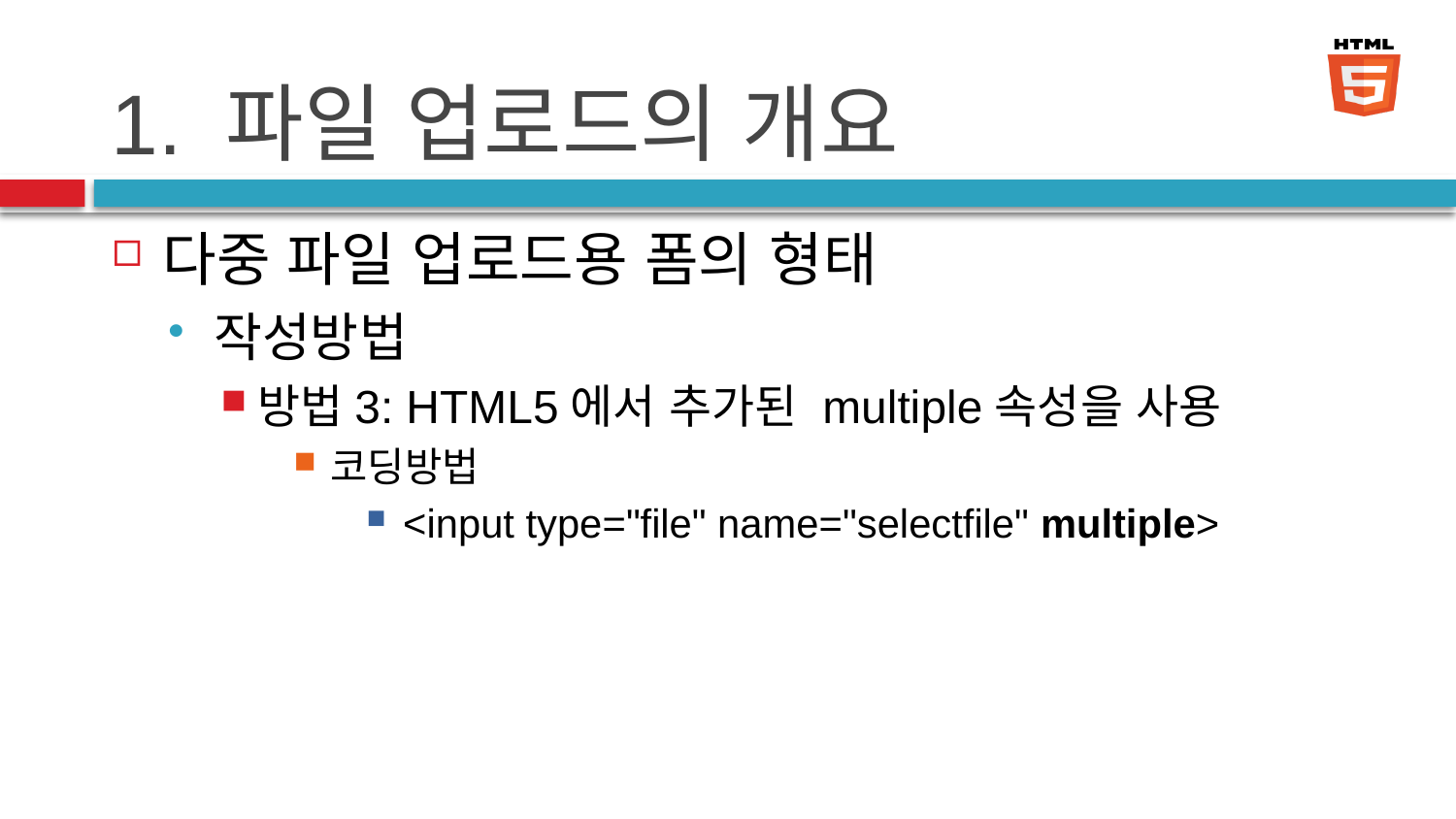

# 1. 파일 업로드의 개요
다중 파일 업로드용 폼의 형태
작성방법
방법3: HTML5에서 추가된 multiple속성을 사용
코딩방법
<input type="file" name="selectfile" multiple>